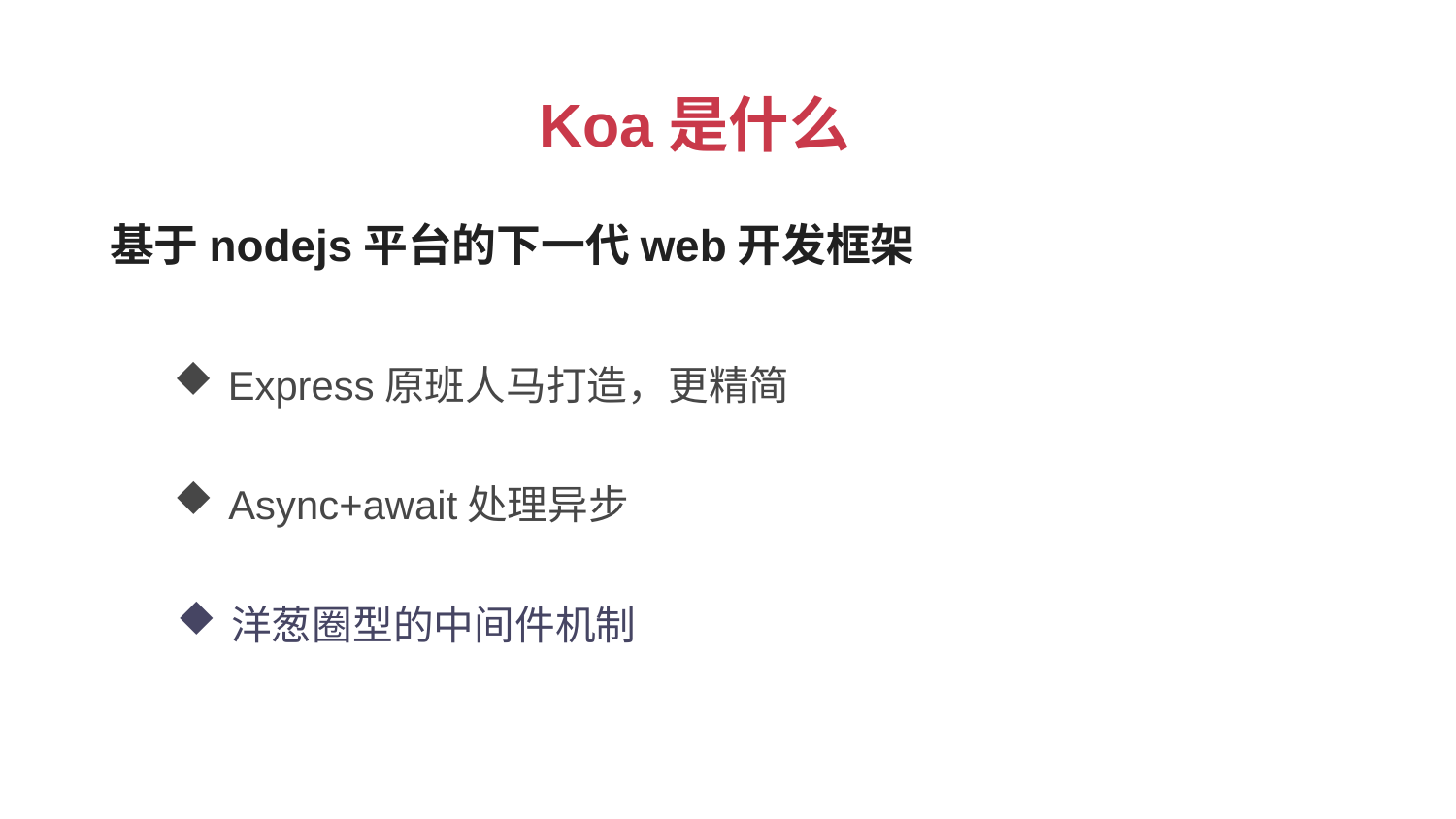

Koa是什么
 基于nodejs平台的下一代web开发框架
Express原班人马打造，更精简
Async+await处理异步
洋葱圈型的中间件机制